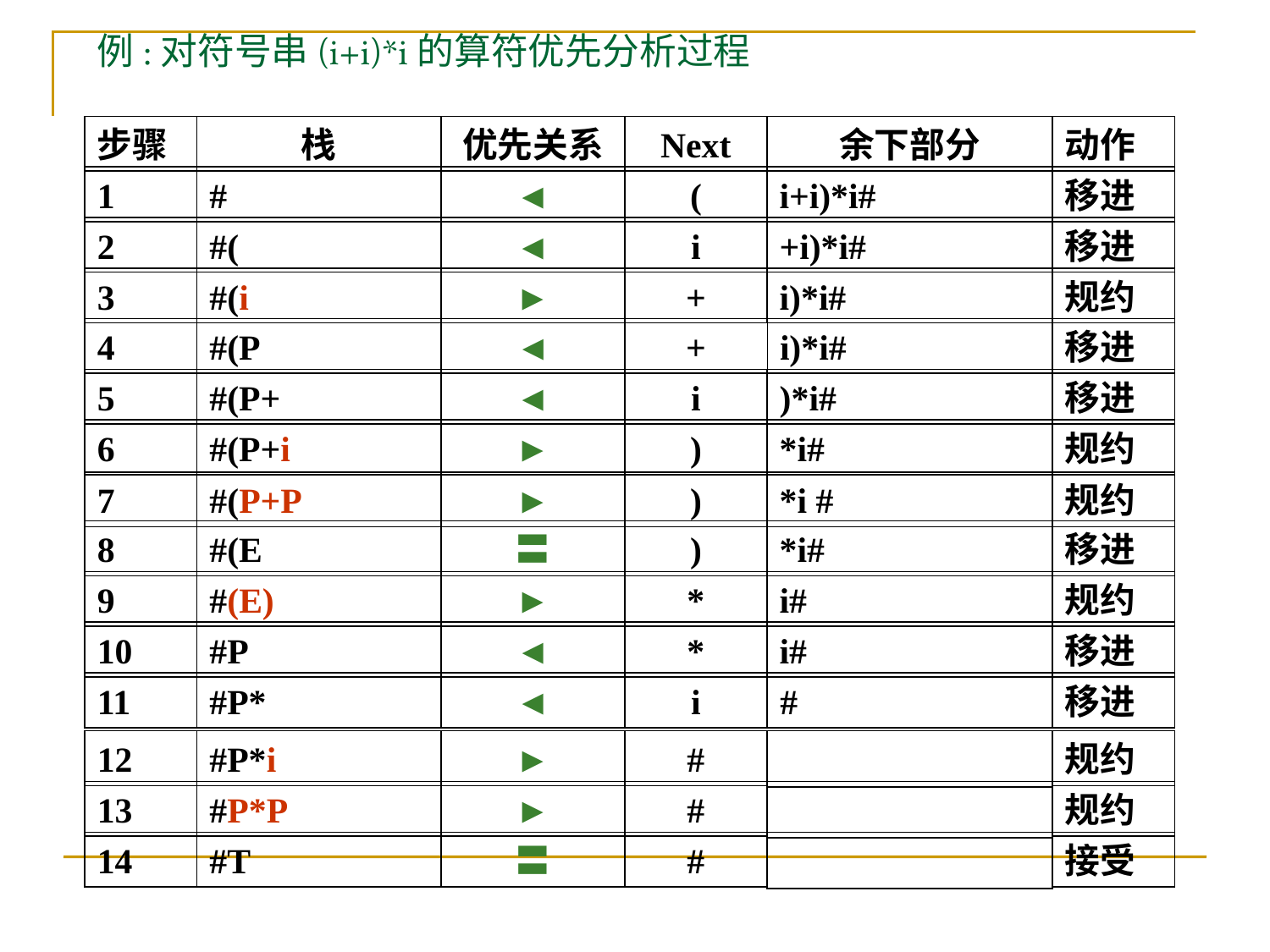

# 例:对符号串(i+i)*i的算符优先分析过程
步骤
栈
优先关系
Next
余下部分
动作
1
#
◄
(
i+i)*i#
移进
2
#(
◄
i
+i)*i#
移进
3
#(i
►
+
i)*i#
规约
4
#(P
◄
+
i)*i#
移进
5
#(P+
◄
i
)*i#
移进
6
#(P+i
►
)
*i#
规约
7
#(P+P
►
)
*i #
规约
8
#(E
〓
)
*i#
移进
9
#(E)
►
*
i#
规约
10
#P
◄
*
i#
移进
11
#P*
◄
i
#
移进
12
#P*i
►
#

规约
13
#P*P
►
#

规约
14
#T
〓
#

接受
52